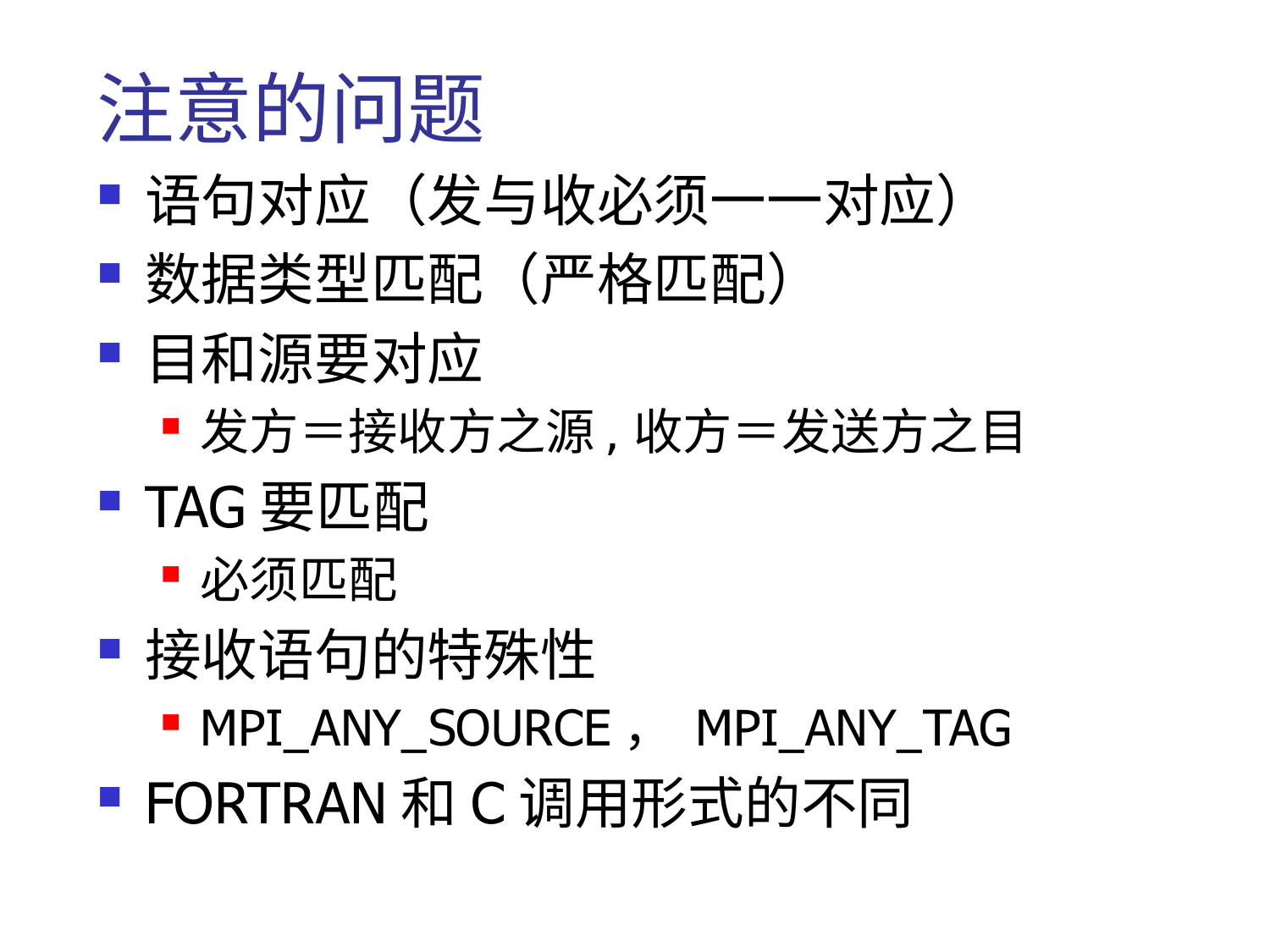

# 注意的问题
语句对应（发与收必须一一对应）
数据类型匹配（严格匹配）
目和源要对应
发方＝接收方之源,收方＝发送方之目
TAG要匹配
必须匹配
接收语句的特殊性
MPI_ANY_SOURCE， MPI_ANY_TAG
FORTRAN和C调用形式的不同